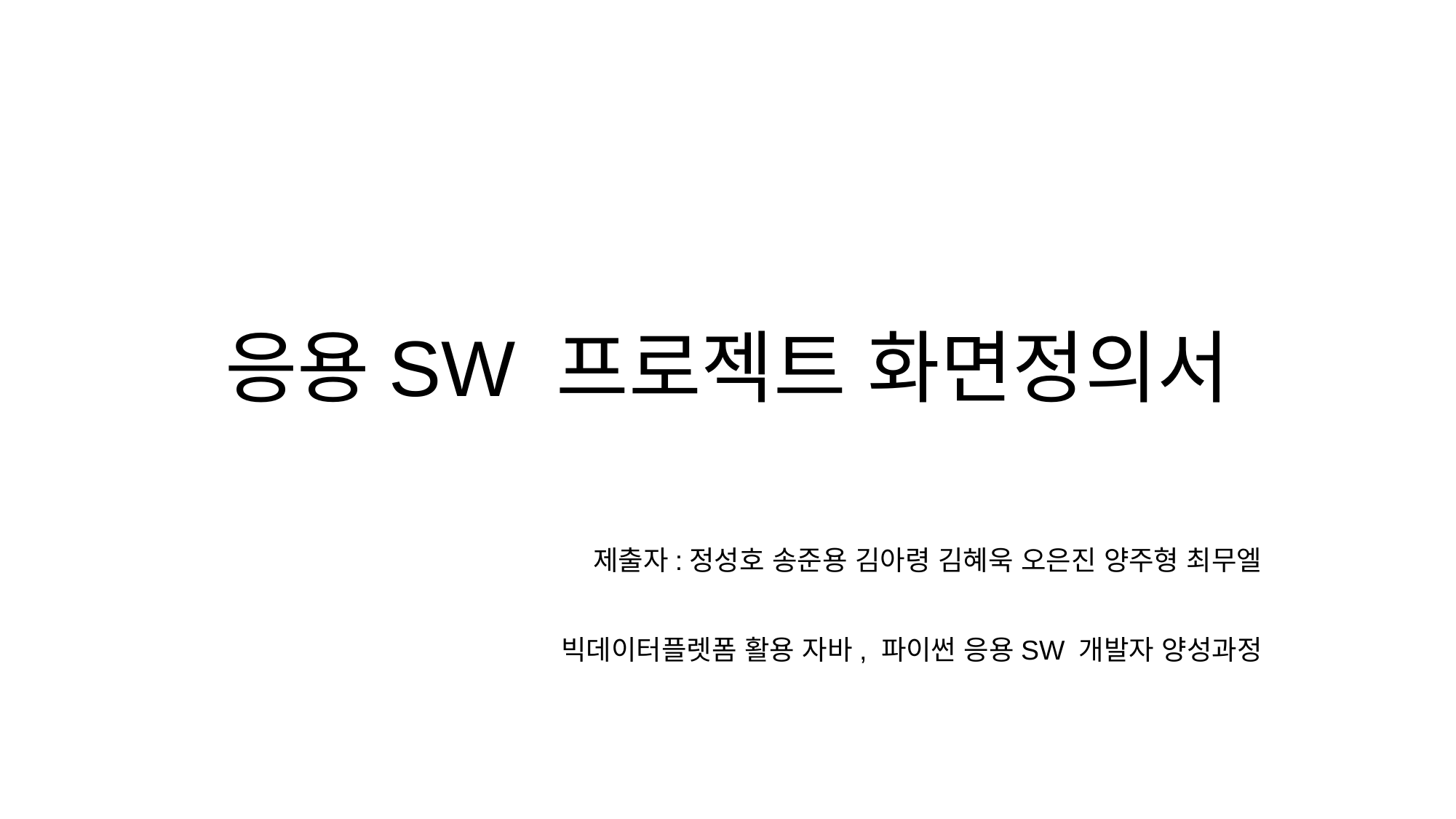

# 응용SW 프로젝트 화면정의서
제출자:정성호 송준용 김아령 김혜욱 오은진 양주형 최무엘

빅데이터플렛폼 활용 자바, 파이썬 응용SW 개발자 양성과정